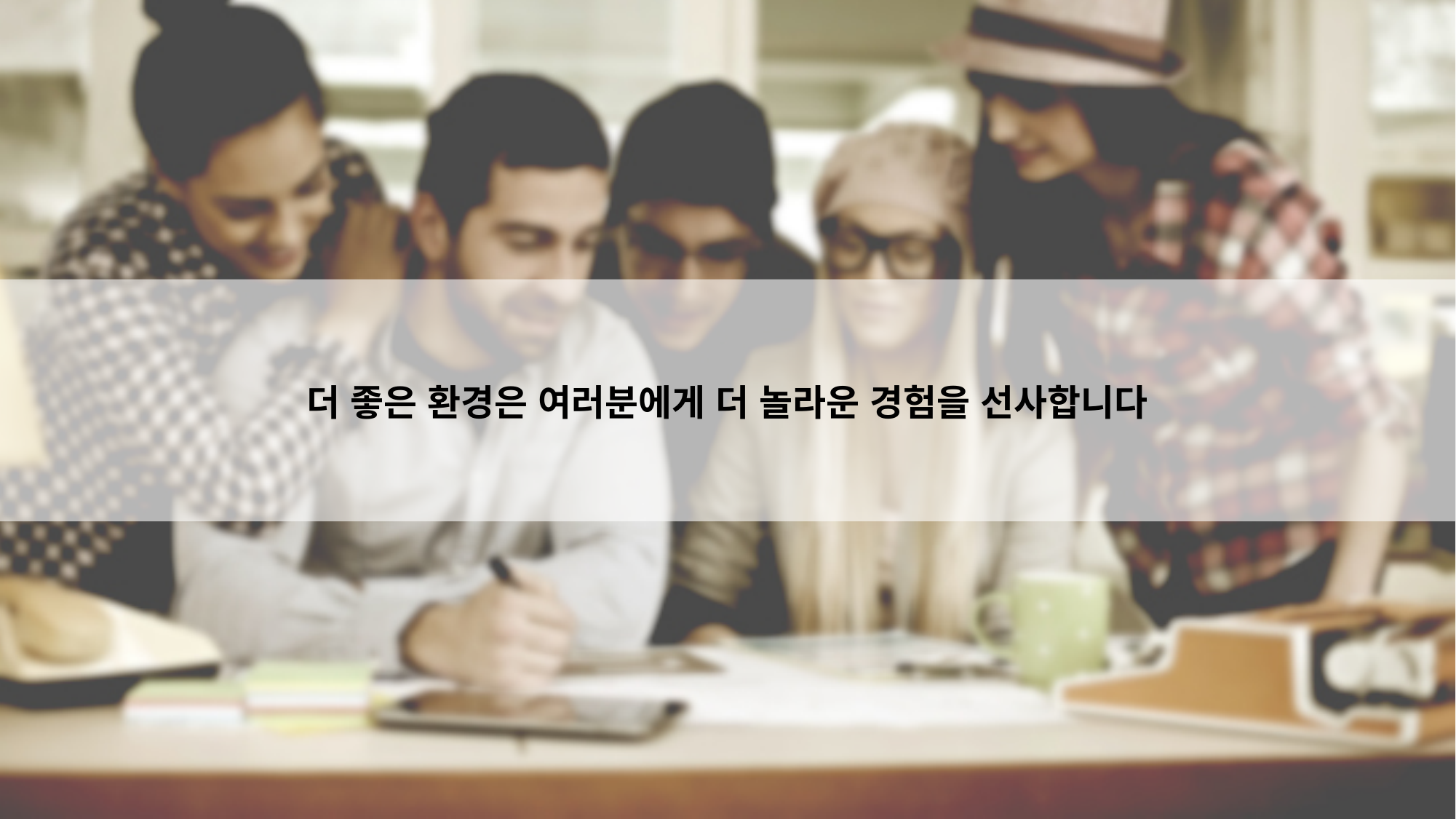

더 좋은 환경은 여러분에게 더 놀라운 경험을 선사합니다